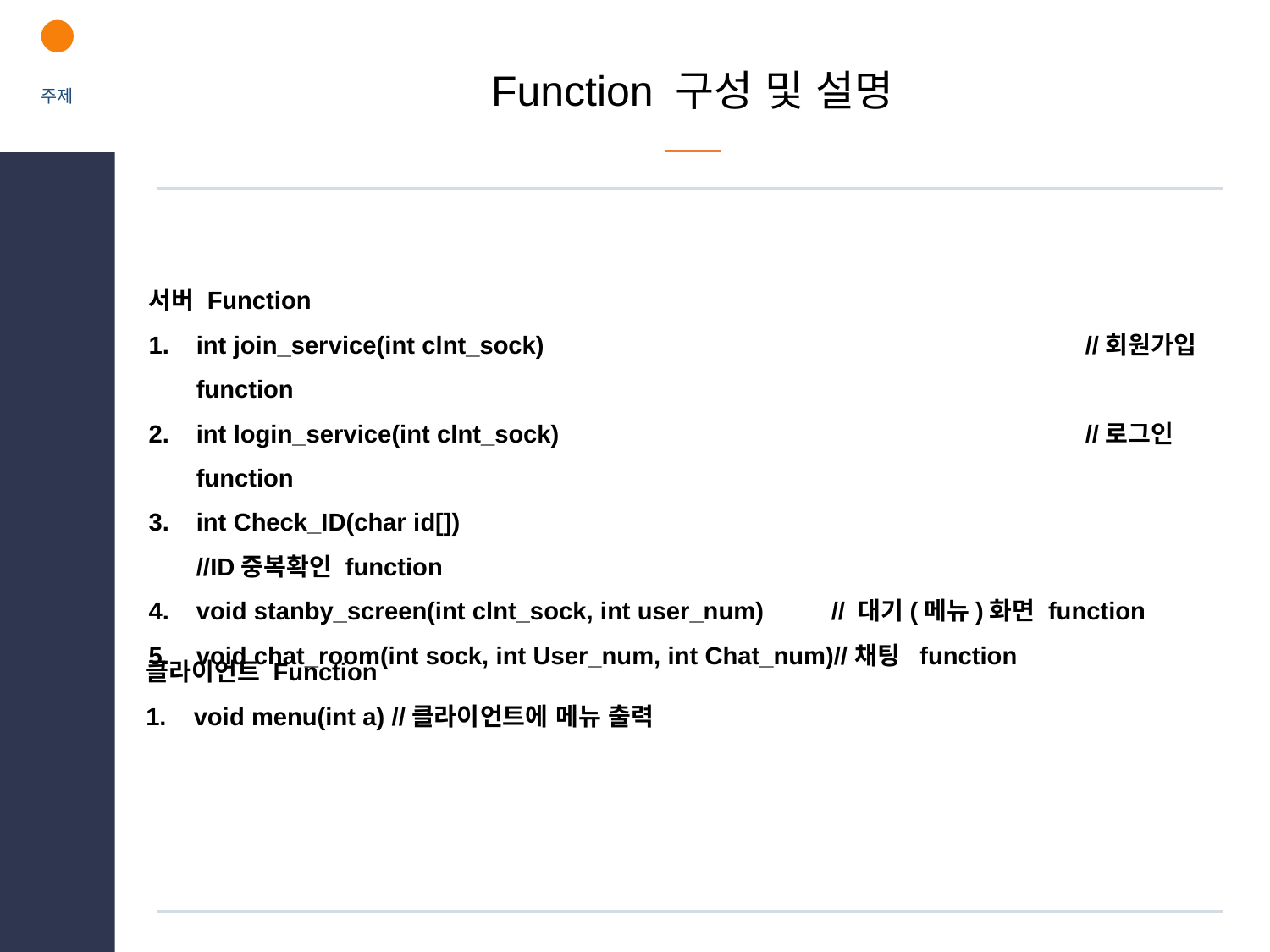

주제
# Function 구성 및 설명

서버 Function
int join_service(int clnt_sock) 					//회원가입 function
int login_service(int clnt_sock) 					//로그인 function
int Check_ID(char id[]) 						//ID중복확인 function
void stanby_screen(int clnt_sock, int user_num)	// 대기(메뉴)화면 function
void chat_room(int sock, int User_num, int Chat_num)//채팅  function
클라이언트 Function
void menu(int a) //클라이언트에 메뉴 출력